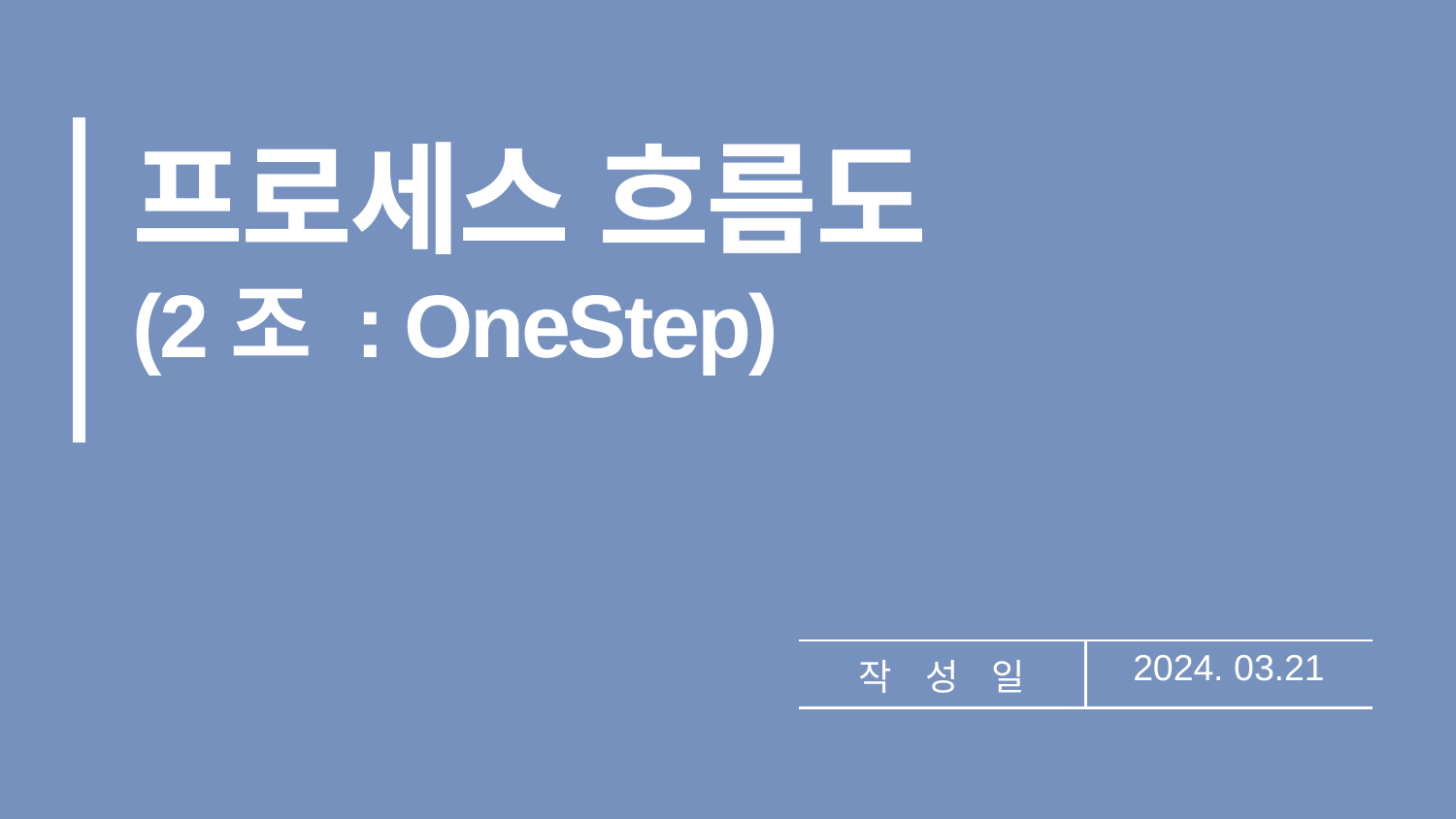

# 프로세스 흐름도 (2조 : OneStep)
| 작 성 일 | 2024. 03.21 |
| --- | --- |